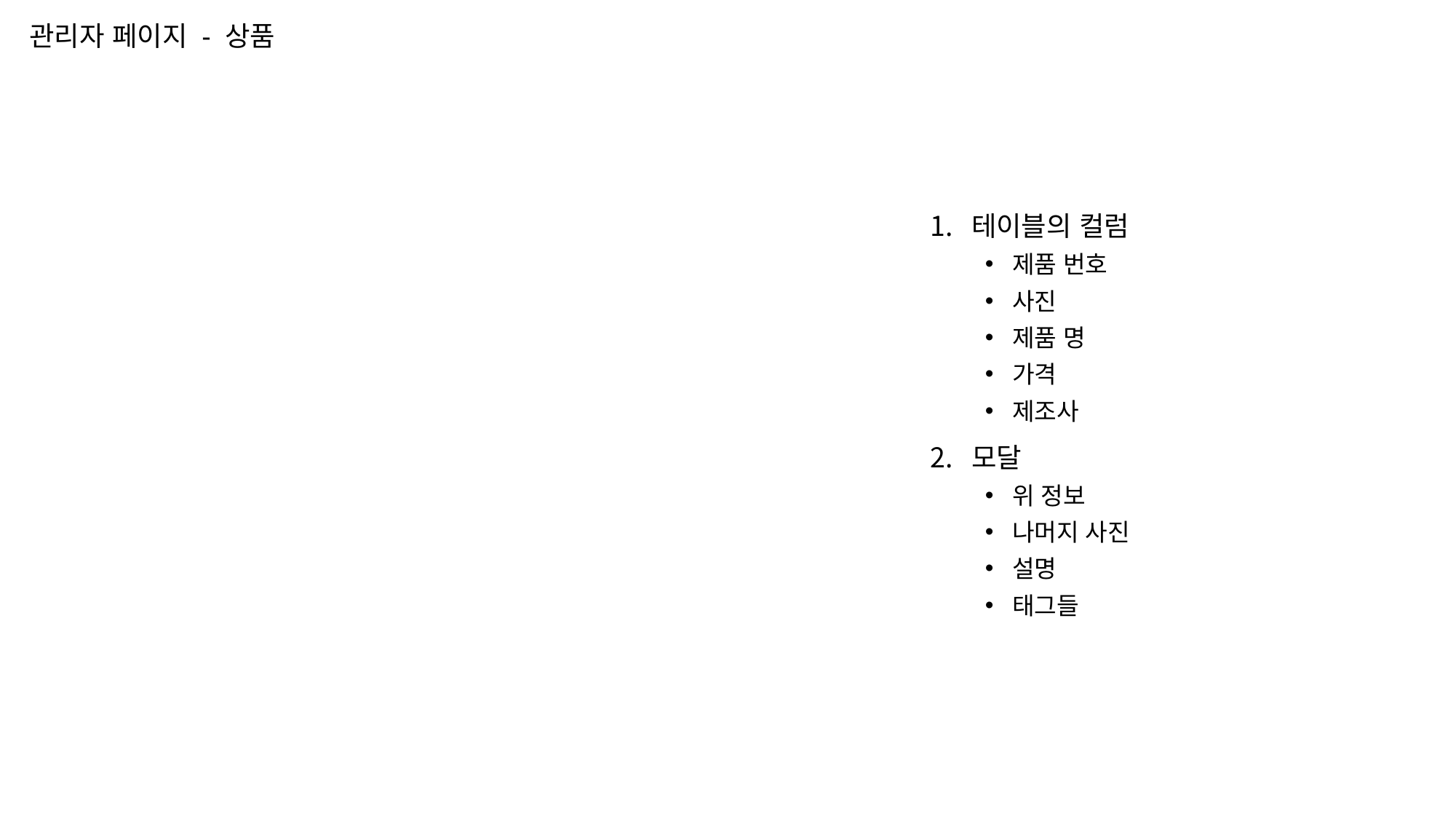

# 관리자 페이지 - 상품
테이블의 컬럼
제품 번호
사진
제품 명
가격
제조사
모달
위 정보
나머지 사진
설명
태그들